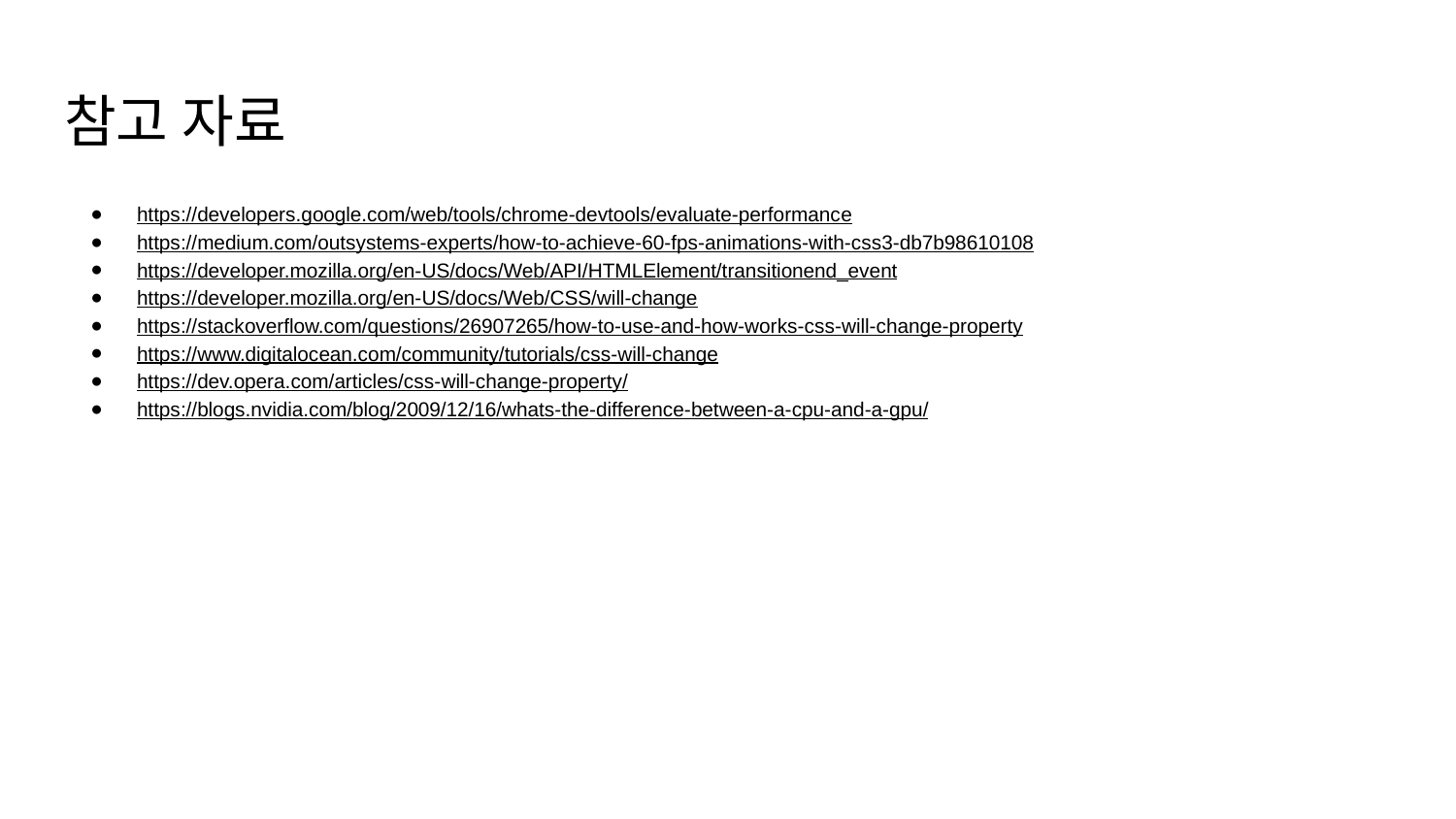

# 참고 자료
https://developers.google.com/web/tools/chrome-devtools/evaluate-performance
https://medium.com/outsystems-experts/how-to-achieve-60-fps-animations-with-css3-db7b98610108
https://developer.mozilla.org/en-US/docs/Web/API/HTMLElement/transitionend_event
https://developer.mozilla.org/en-US/docs/Web/CSS/will-change
https://stackoverflow.com/questions/26907265/how-to-use-and-how-works-css-will-change-property
https://www.digitalocean.com/community/tutorials/css-will-change
https://dev.opera.com/articles/css-will-change-property/
https://blogs.nvidia.com/blog/2009/12/16/whats-the-difference-between-a-cpu-and-a-gpu/